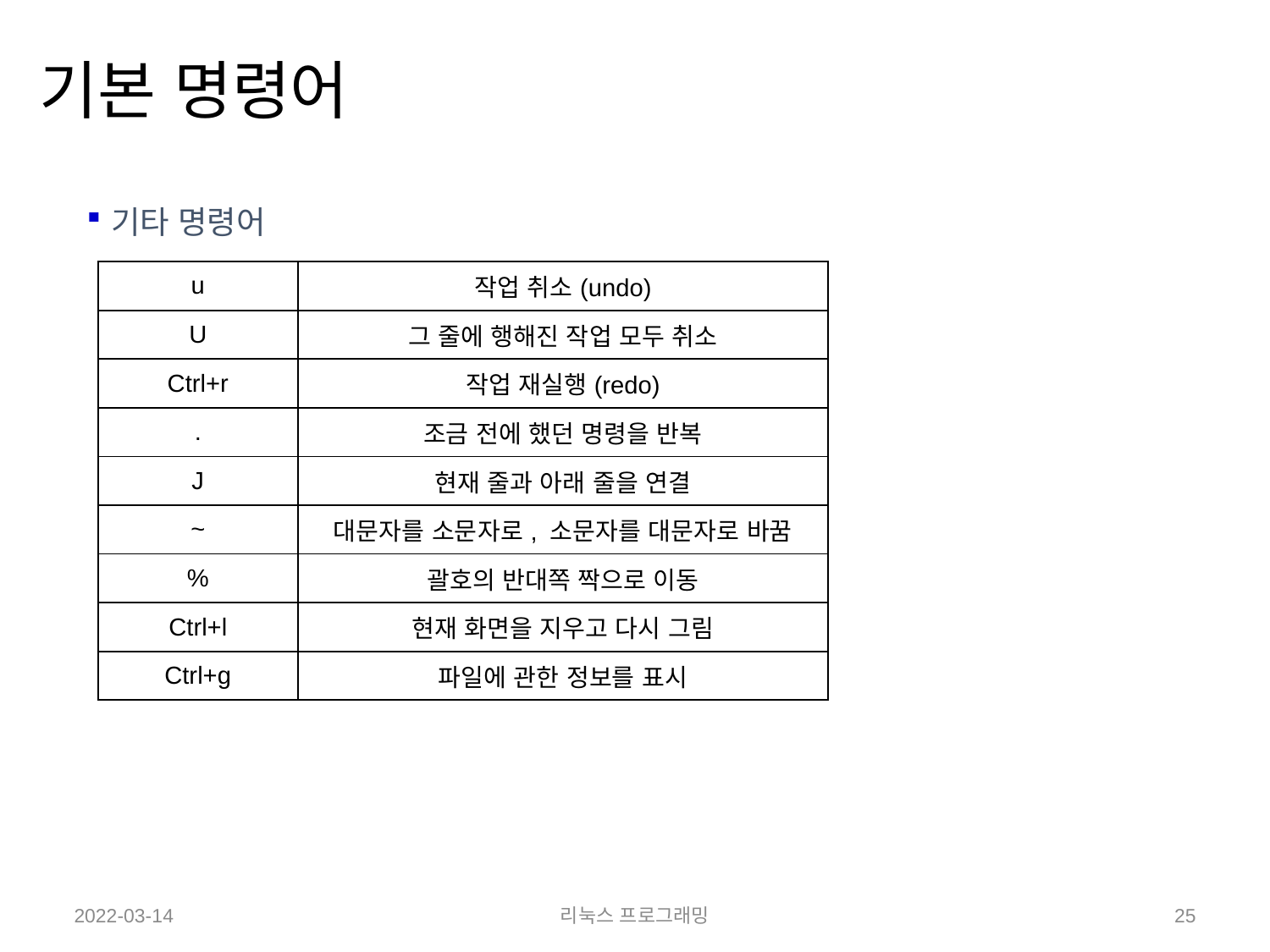

# 기본 명령어
기타 명령어
| u | 작업 취소(undo) |
| --- | --- |
| U | 그 줄에 행해진 작업 모두 취소 |
| Ctrl+r | 작업 재실행(redo) |
| . | 조금 전에 했던 명령을 반복 |
| J | 현재 줄과 아래 줄을 연결 |
| ~ | 대문자를 소문자로, 소문자를 대문자로 바꿈 |
| % | 괄호의 반대쪽 짝으로 이동 |
| Ctrl+l | 현재 화면을 지우고 다시 그림 |
| Ctrl+g | 파일에 관한 정보를 표시 |
2022-03-14
리눅스 프로그래밍
25